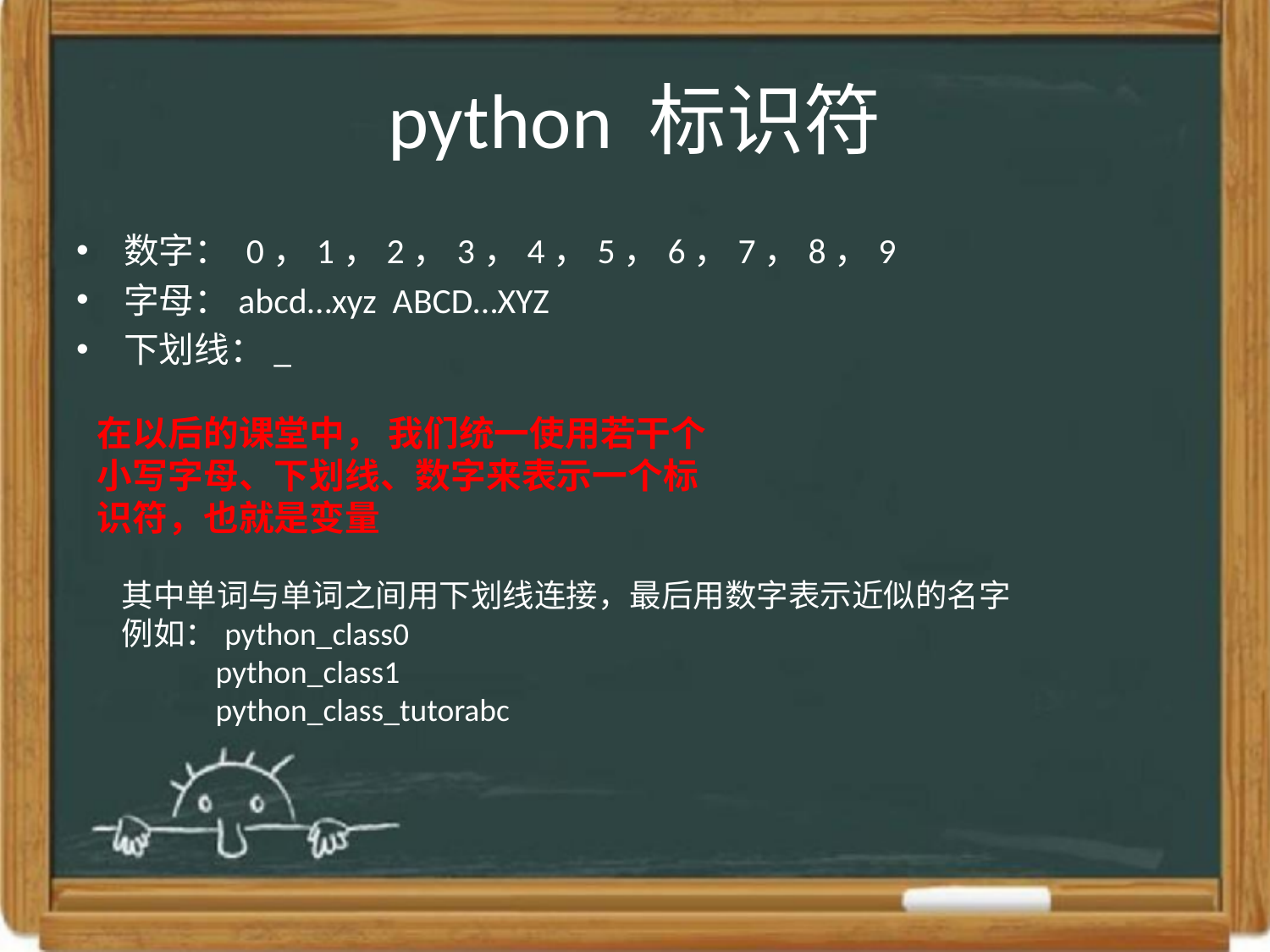

# python 标识符
数字： 0，1，2，3，4，5，6，7，8，9
字母：abcd…xyz  ABCD…XYZ
下划线：_
在以后的课堂中， 我们统一使用若干个小写字母、下划线、数字来表示一个标识符，也就是变量
其中单词与单词之间用下划线连接，最后用数字表示近似的名字
例如：python_class0
             python_class1
             python_class_tutorabc